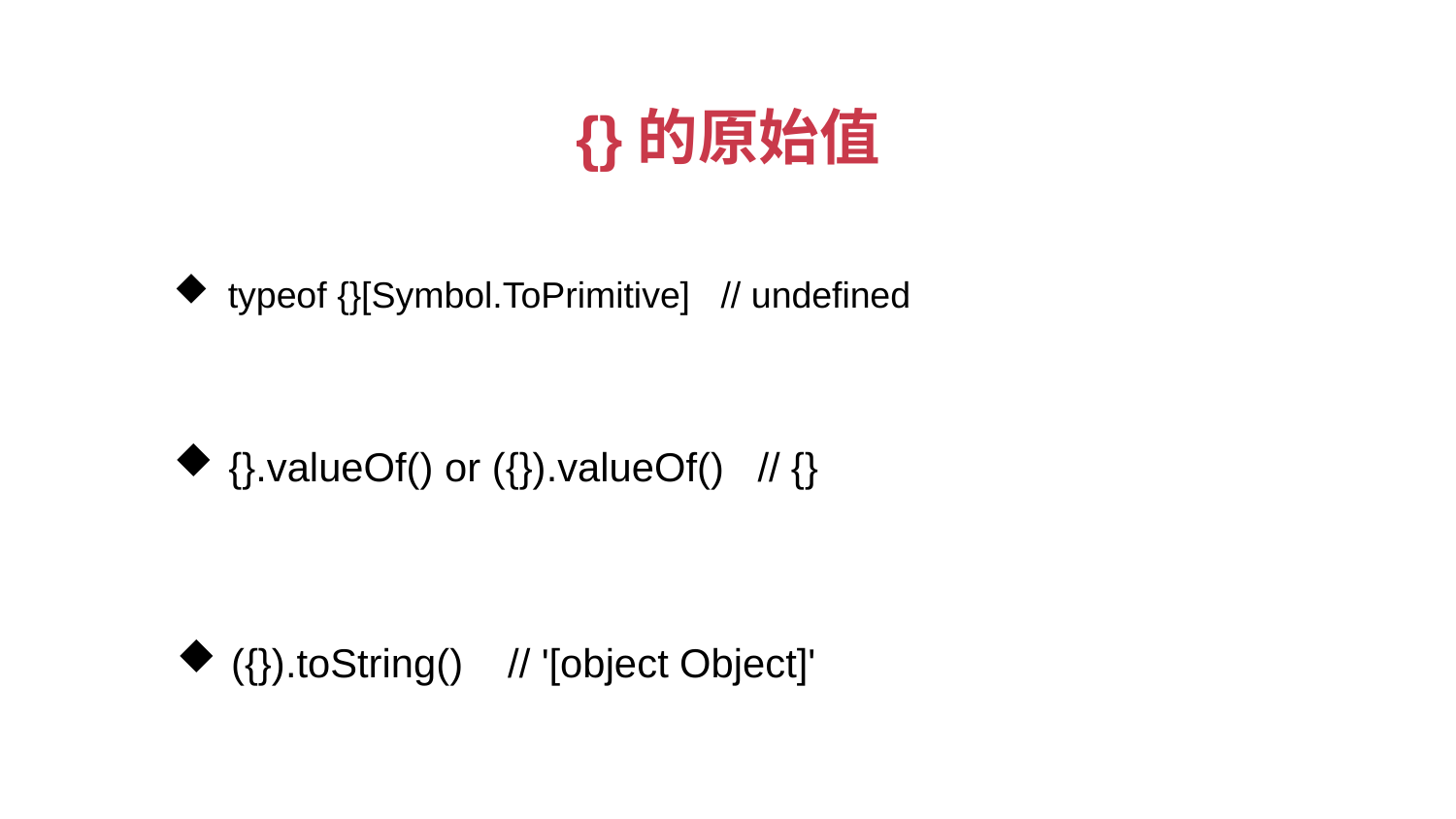

{}的原始值
typeof {}[Symbol.ToPrimitive]   // undefined
{}.valueOf() or ({}).valueOf()   // {}
({}).toString()    // '[object Object]'